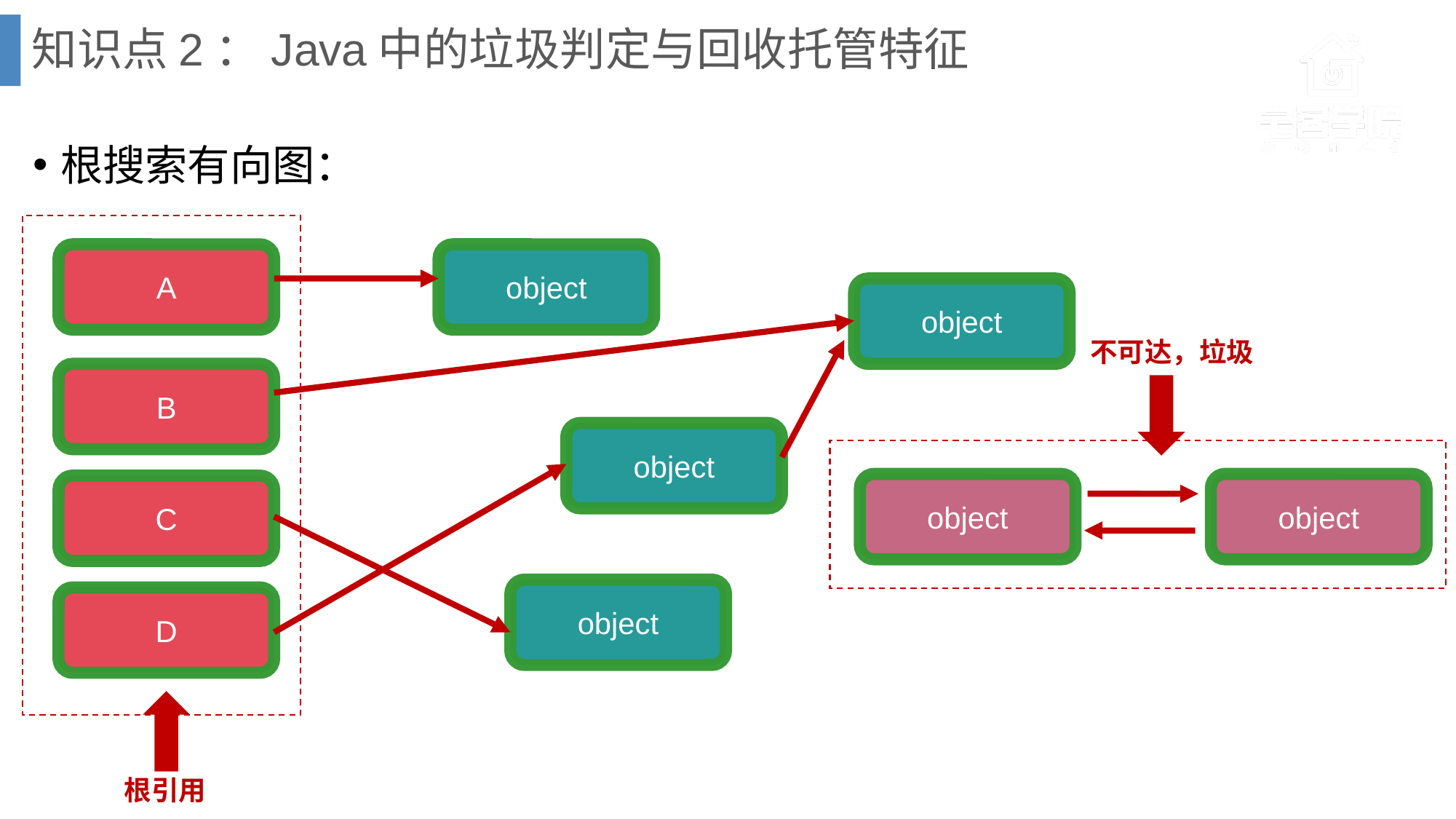

# 知识点2：Java中的垃圾判定与回收托管特征
根搜索有向图：

object
A

object

不可达，垃圾

B

object

object
object
C

object
D

根引用